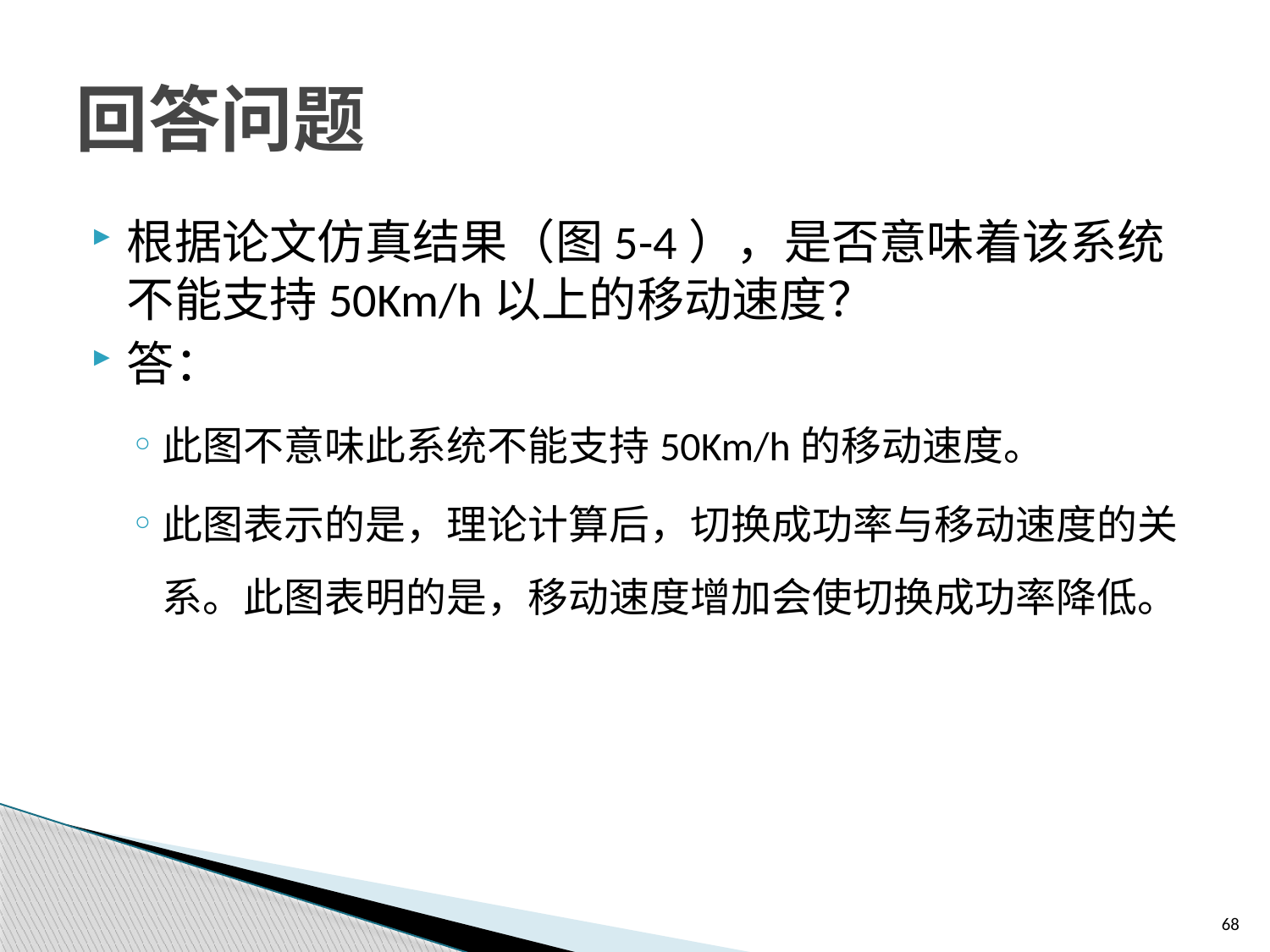

# 回答问题
根据论文仿真结果（图5-4），是否意味着该系统不能支持50Km/h以上的移动速度？
答：
此图不意味此系统不能支持50Km/h的移动速度。
此图表示的是，理论计算后，切换成功率与移动速度的关系。此图表明的是，移动速度增加会使切换成功率降低。
68